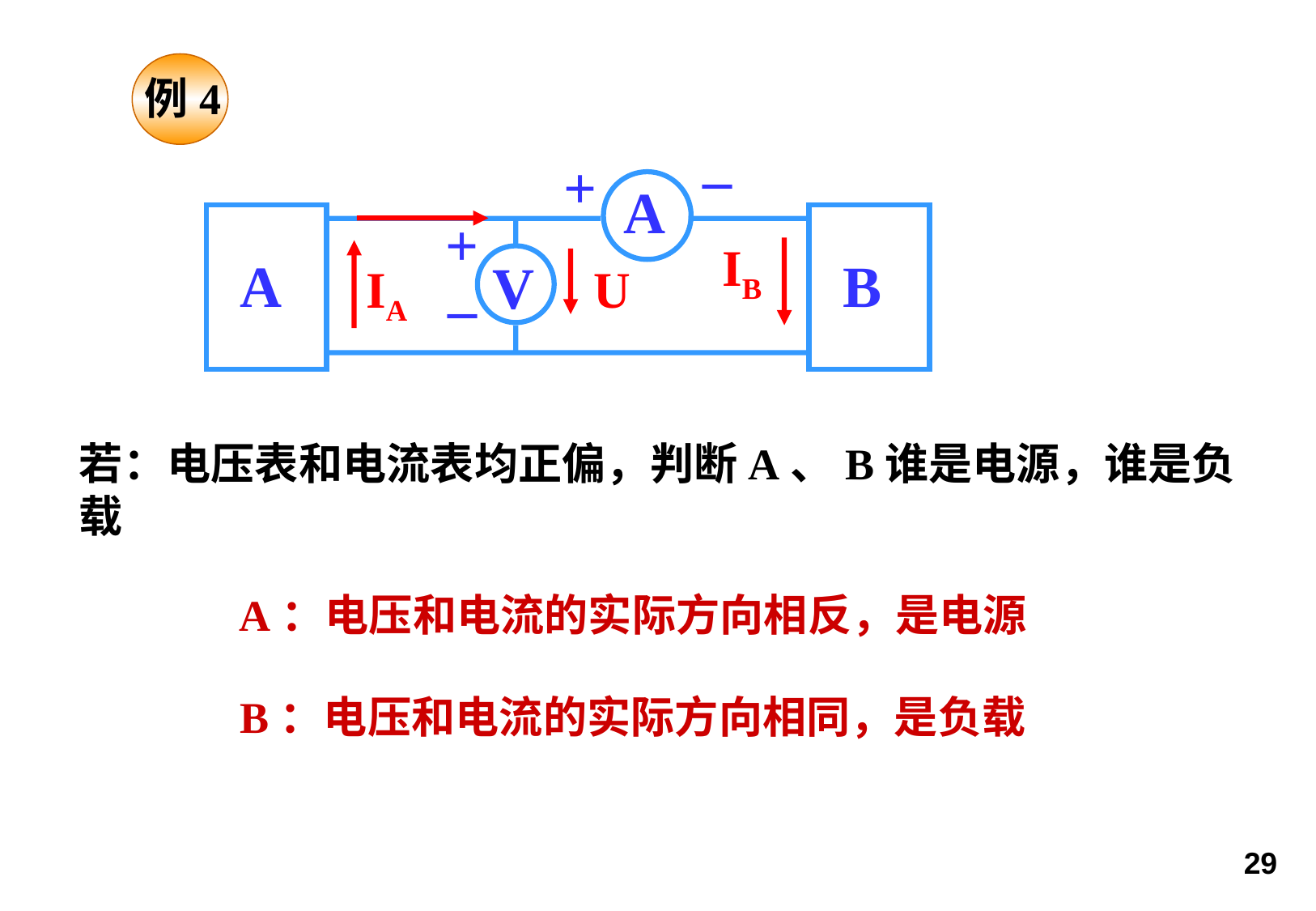

例4
_
+
A

A

B

V

+
_

IB

IA

U
若：电压表和电流表均正偏，判断A、B谁是电源，谁是负载
A：电压和电流的实际方向相反，是电源
B：电压和电流的实际方向相同，是负载